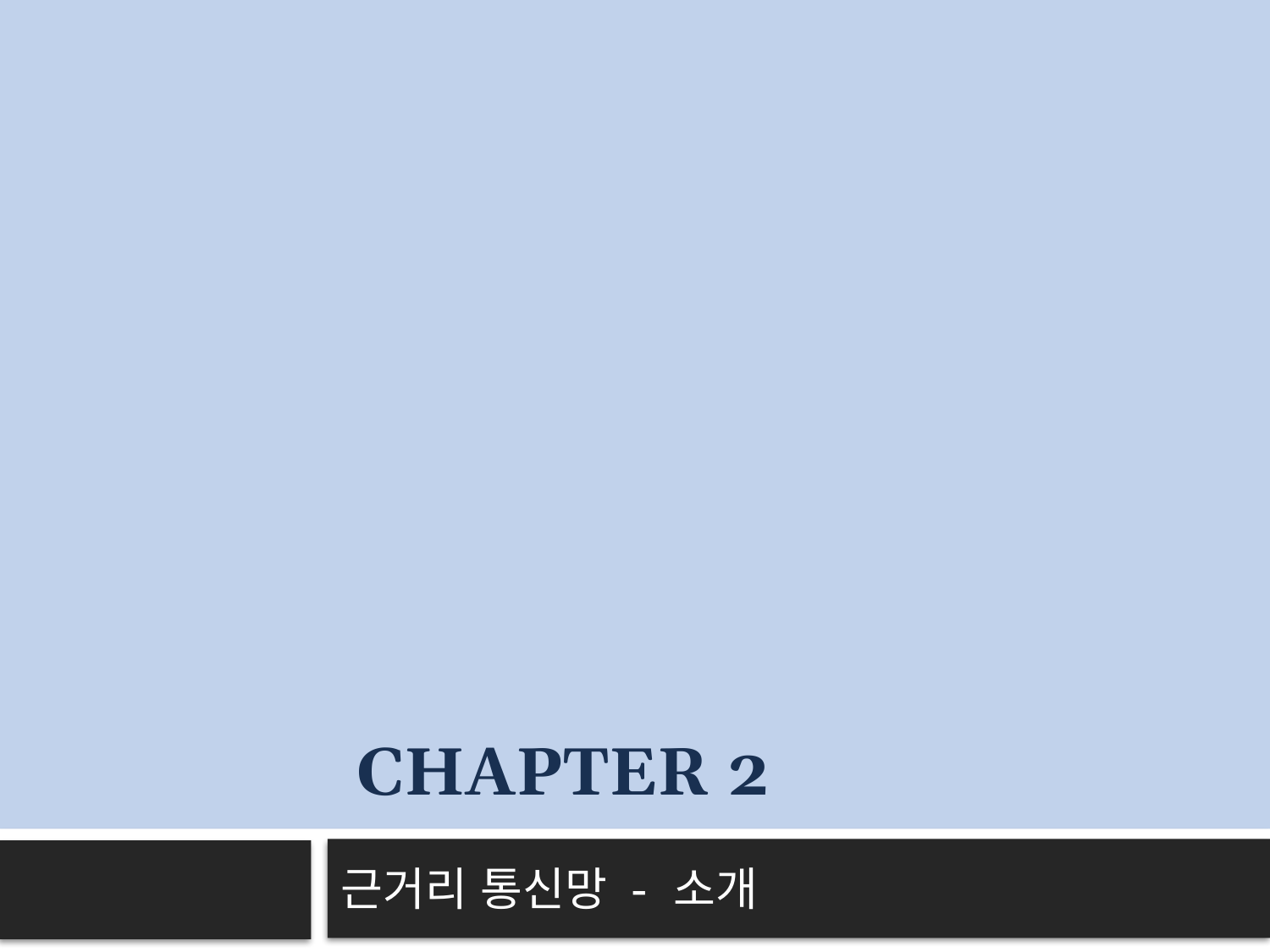

# chapter 2
근거리 통신망 - 소개